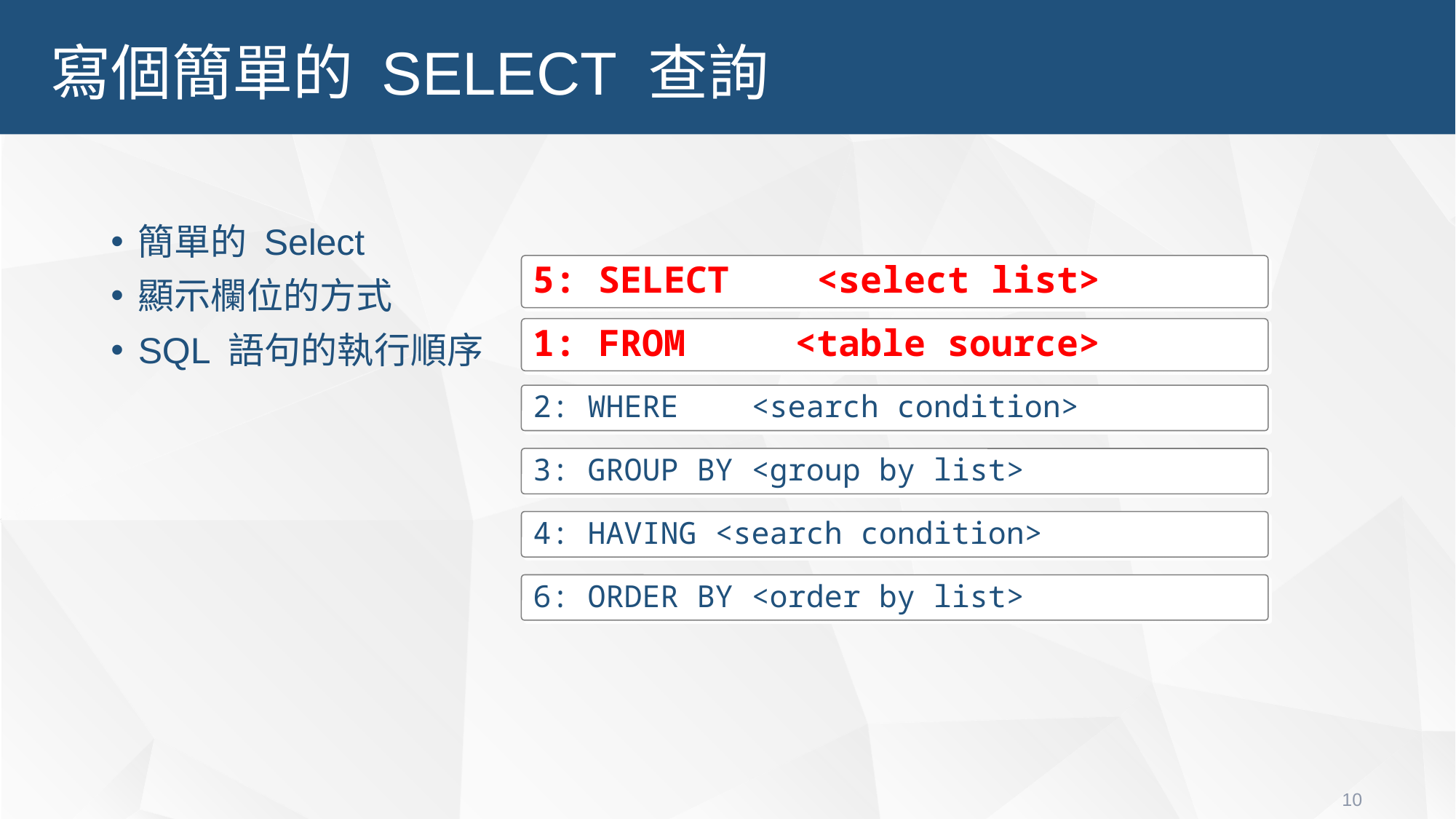

寫個簡單的 SELECT 查詢

簡單的 Select
顯示欄位的方式
SQL 語句的執行順序

5: SELECT	   <select list>
1: FROM     <table source>
2: WHERE    <search condition>
3: GROUP BY <group by list>
4: HAVING <search condition>
6: ORDER BY <order by list>